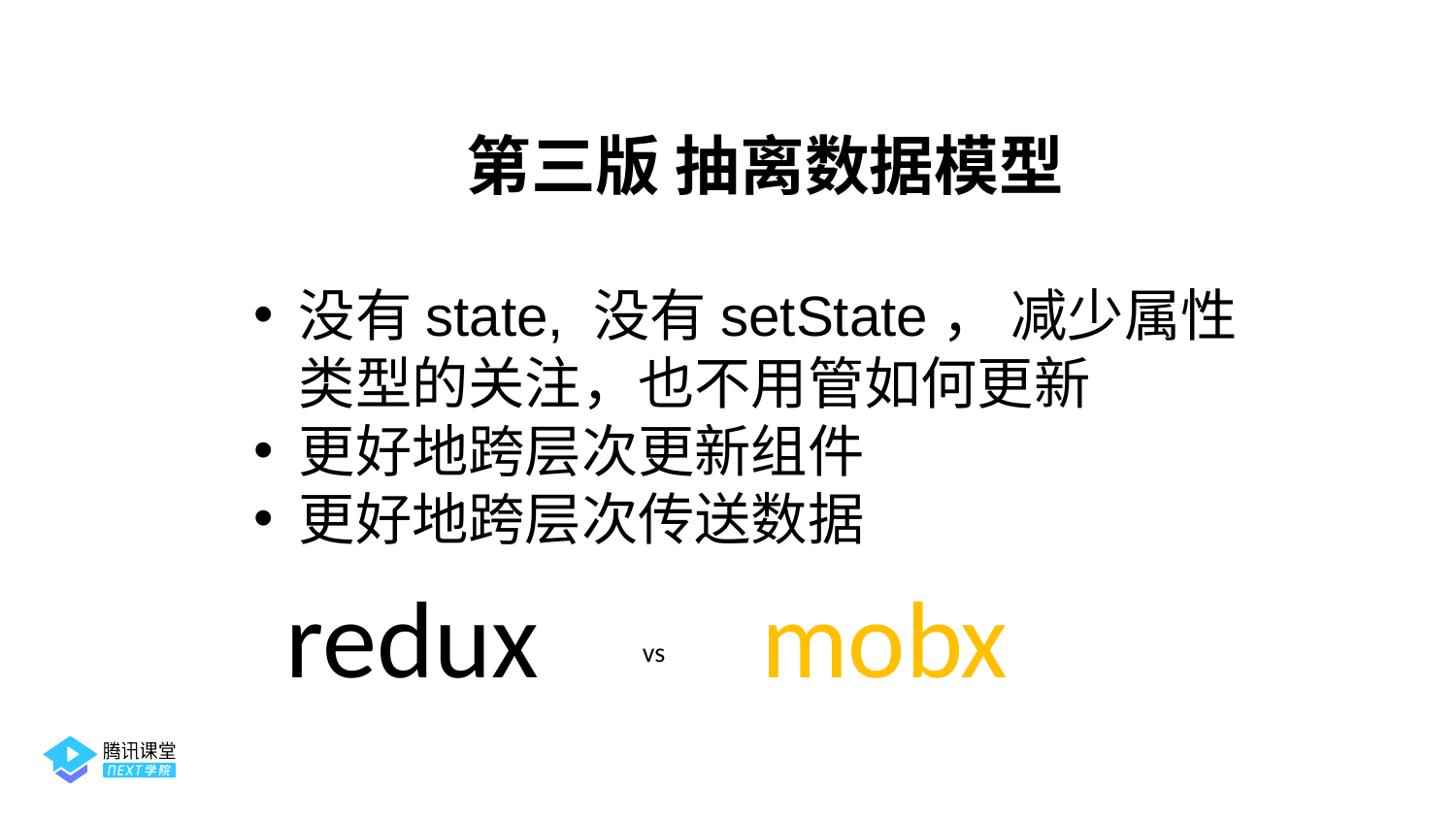

第三版 抽离数据模型
没有state, 没有setState， 减少属性类型的关注，也不用管如何更新
更好地跨层次更新组件
更好地跨层次传送数据
redux
mobx
vs